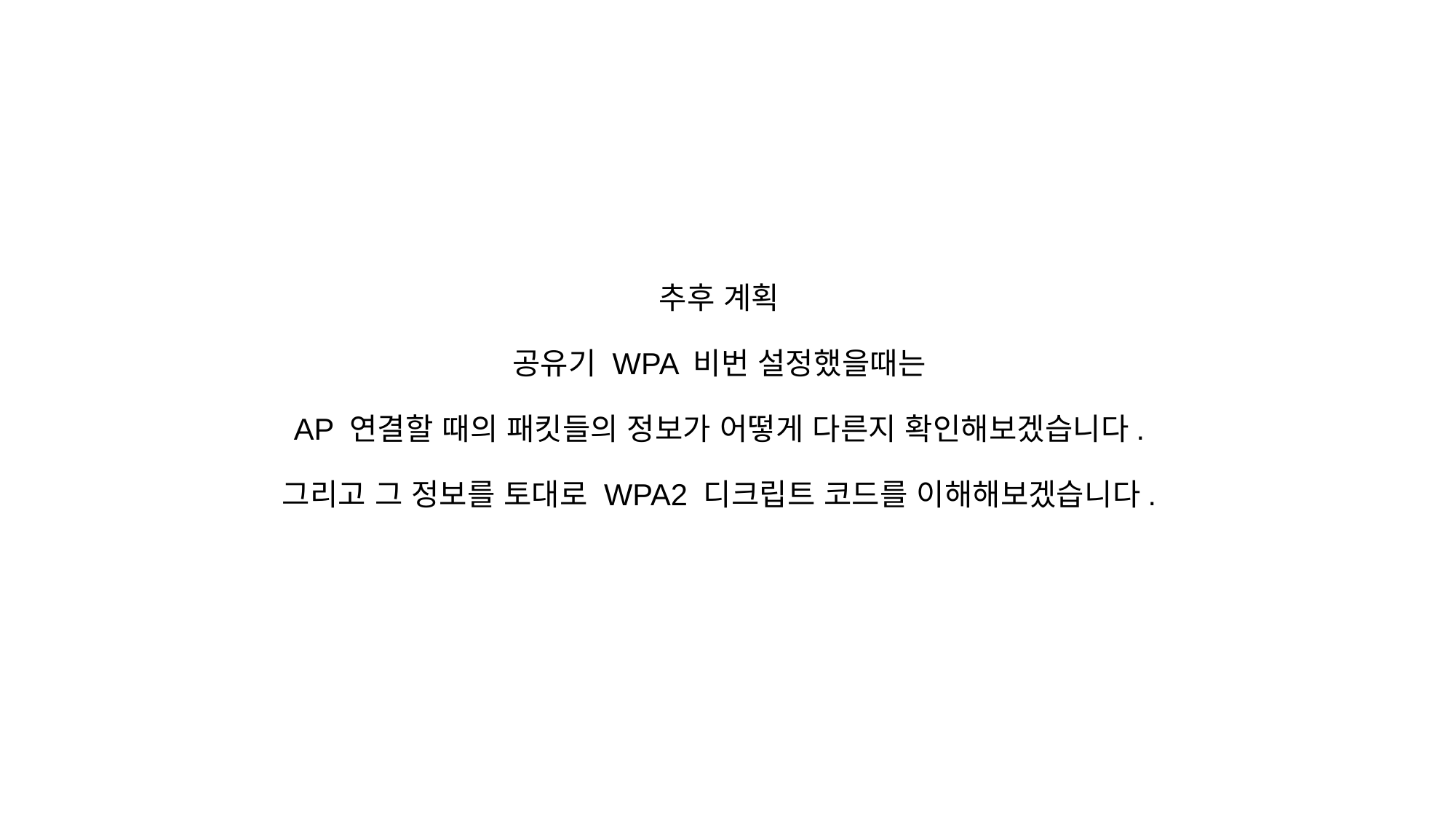

# 추후 계획 공유기 WPA 비번 설정했을때는 AP 연결할 때의 패킷들의 정보가 어떻게 다른지 확인해보겠습니다. 그리고 그 정보를 토대로 WPA2 디크립트 코드를 이해해보겠습니다.